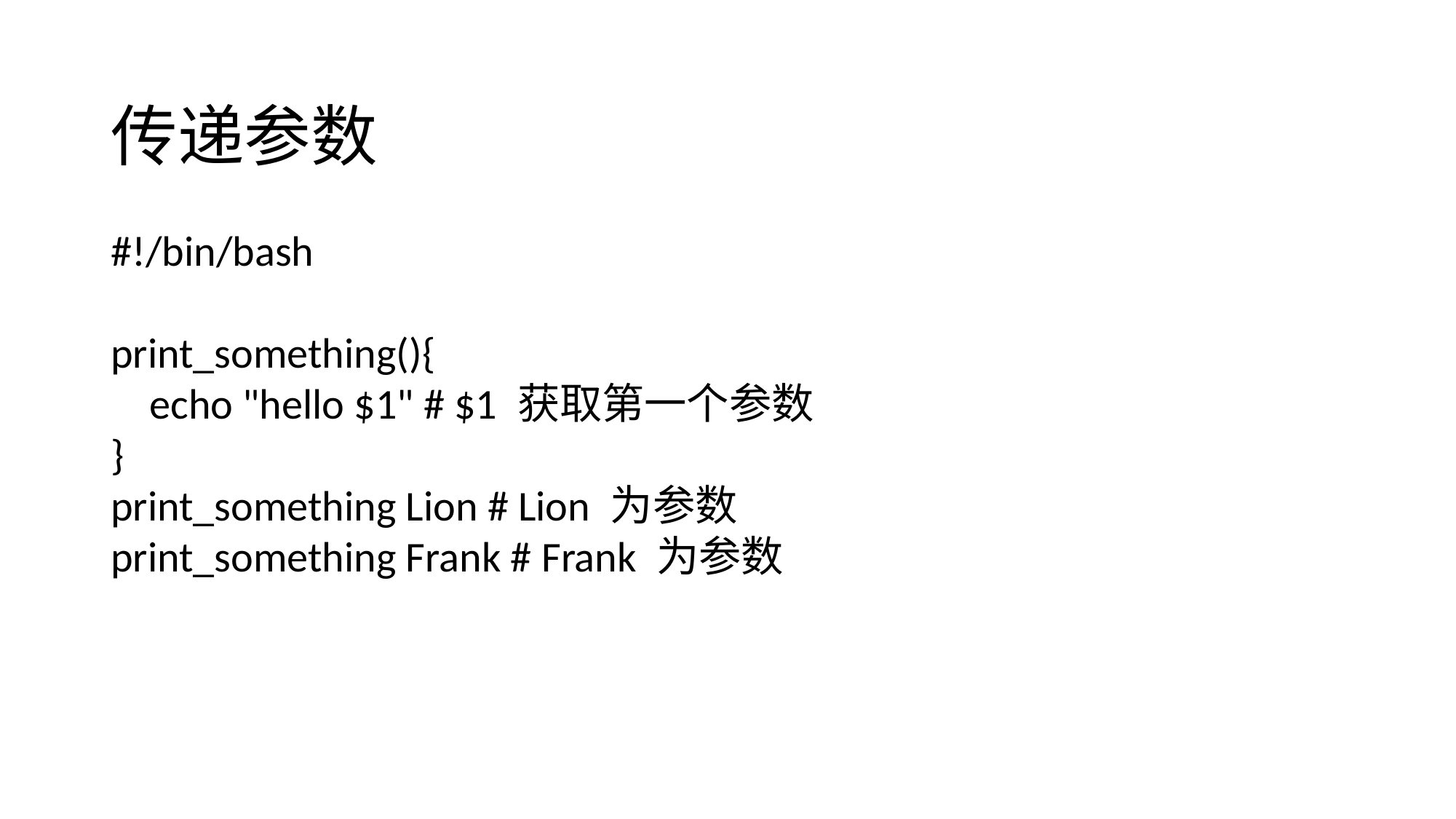

#!/bin/bash

print_something(){
    echo "hello $1" # $1 获取第一个参数
}
print_something Lion # Lion 为参数
print_something Frank # Frank 为参数
# 传递参数